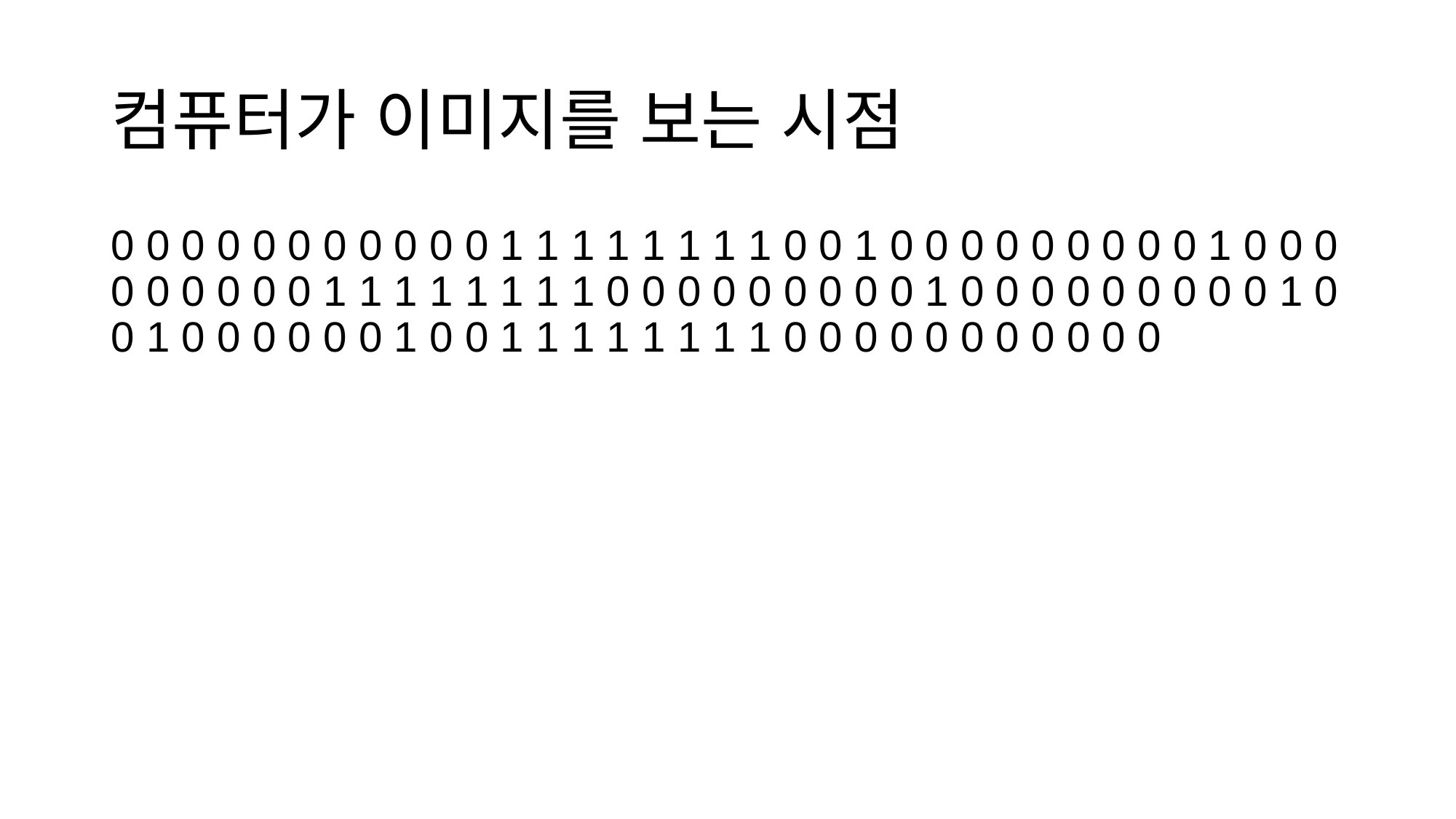

# 컴퓨터가 이미지를 보는 시점
0 0 0 0 0 0 0 0 0 0 0 1 1 1 1 1 1 1 1 0 0 1 0 0 0 0 0 0 0 0 0 1 0 0 0 0 0 0 0 0 0 1 1 1 1 1 1 1 1 0 0 0 0 0 0 0 0 0 1 0 0 0 0 0 0 0 0 0 1 0 0 1 0 0 0 0 0 0 1 0 0 1 1 1 1 1 1 1 1 0 0 0 0 0 0 0 0 0 0 0